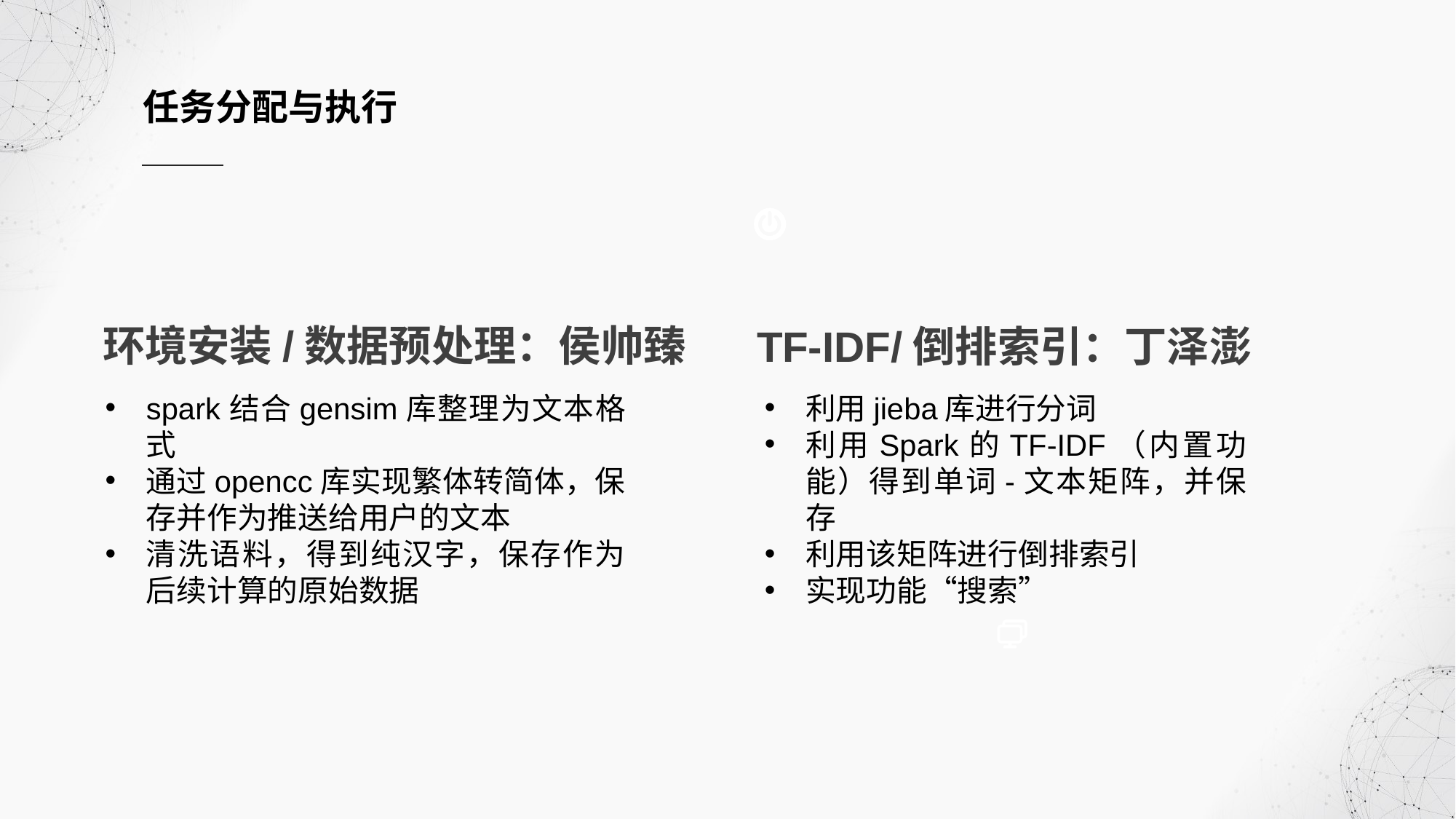

任务分配与执行

环境安装/数据预处理：侯帅臻

TF-IDF/倒排索引：丁泽澎
利用jieba库进行分词
利用Spark的TF-IDF（内置功能）得到单词-文本矩阵，并保存
利用该矩阵进行倒排索引
实现功能“搜索”
spark结合gensim库整理为文本格式
通过opencc库实现繁体转简体，保存并作为推送给用户的文本
清洗语料，得到纯汉字，保存作为后续计算的原始数据